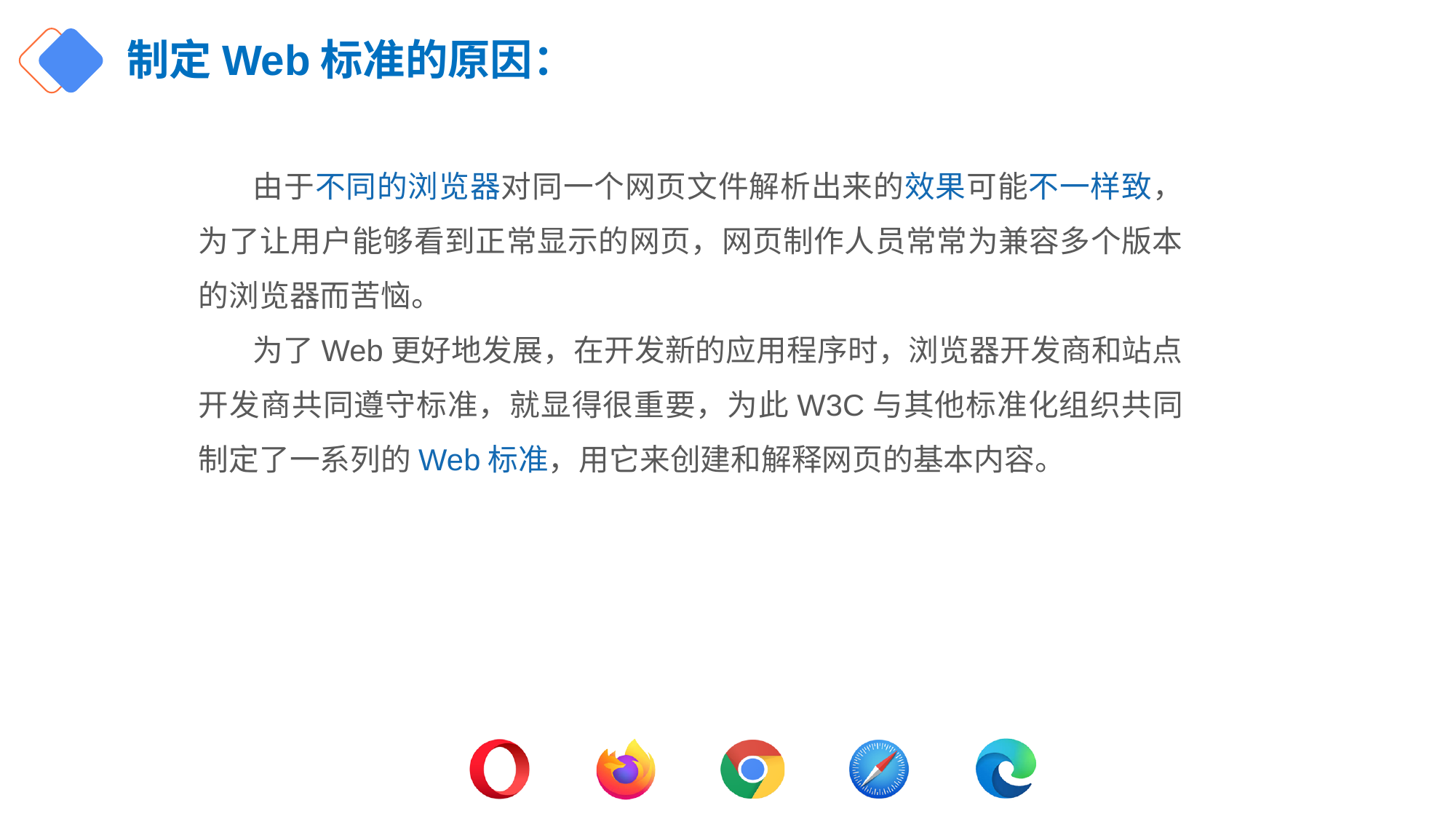

# 制定Web标准的原因：
由于不同的浏览器对同一个网页文件解析出来的效果可能不一样致，为了让用户能够看到正常显示的网页，网页制作人员常常为兼容多个版本的浏览器而苦恼。
为了Web更好地发展，在开发新的应用程序时，浏览器开发商和站点开发商共同遵守标准，就显得很重要，为此W3C与其他标准化组织共同制定了一系列的Web标准，用它来创建和解释网页的基本内容。